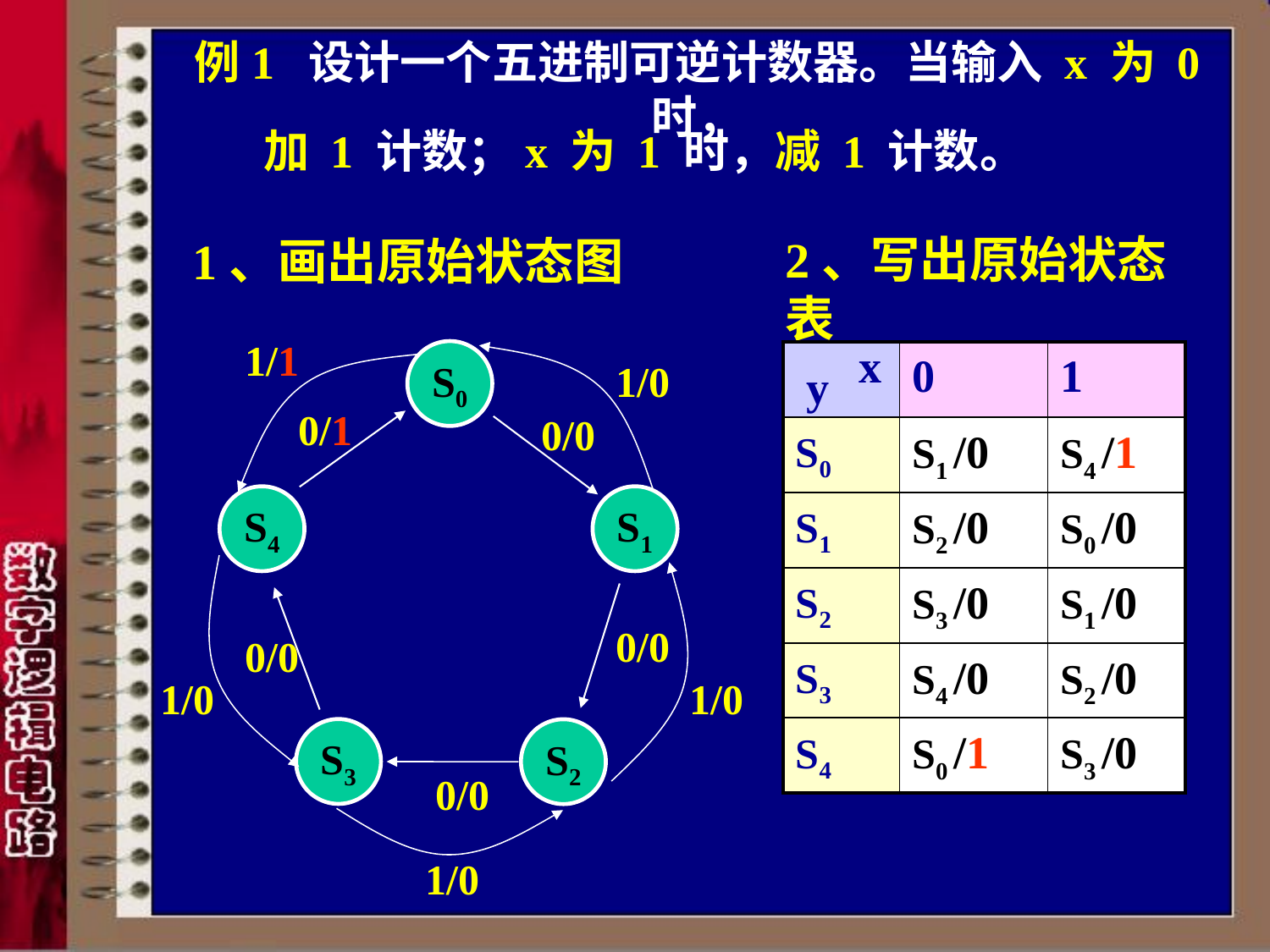

# 例1  设计一个五进制可逆计数器。当输入 x 为 0 时，
加 1 计数；x 为 1 时，减 1 计数。
2、写出原始状态表
1、画出原始状态图
1/1

1/0
x
y
S0
|  | 0 | 1 |
| --- | --- | --- |
| S0 | S1 /0 | S4 /1 |
| S1 | S2 /0 | S0 /0 |
| S2 | S3 /0 | S1 /0 |
| S3 | S4 /0 | S2 /0 |
| S4 | S0 /1 | S3 /0 |
0/1

0/0

S4
S1

1/0

0/0

1/0

0/0
S3
S2

1/0

0/0